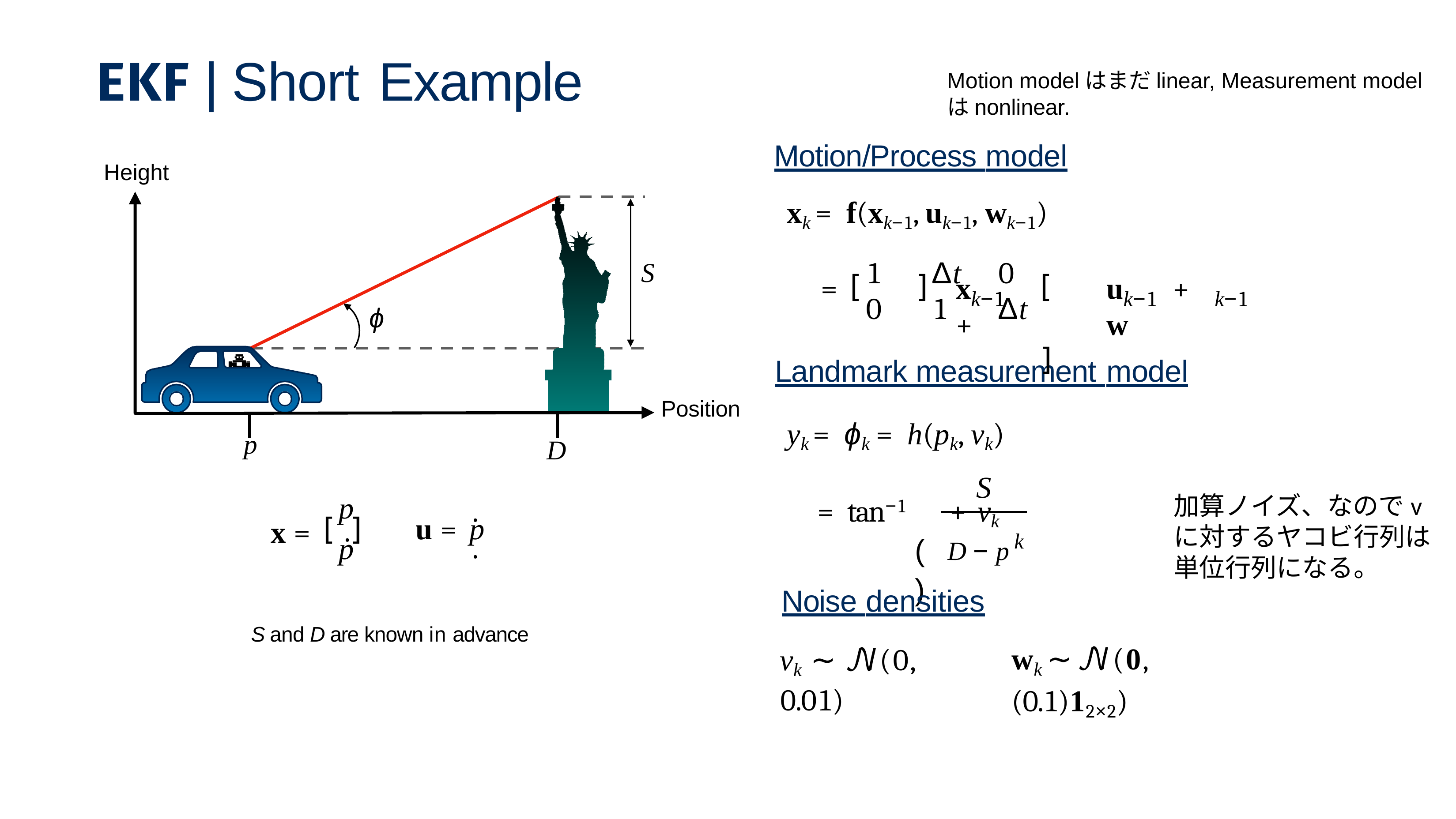

# EKF | Short Example
Motion modelはまだlinear, Measurement modelはnonlinear.
Motion/Process model
xk = f(xk−1, uk−1, wk−1)
Height

1	Δt	0
S
[	]
[	]
=
x	+
u	+ w
k−1
k−1
k−1
0	1	Δt
ϕ

Landmark measurement model
yk = ϕk = h(pk, vk)

Position

p
D
S
加算ノイズ、なのでvに対するヤコビ行列は単位行列になる。
p
= tan−1	+ vk
··
u = p
[ ]
x =

( D − p	)
·
k
p
Noise densities
vk ∼ 𝒩(0,	0.01)
S and D are known in advance
wk ∼ 𝒩(0, (0.1)12×2)